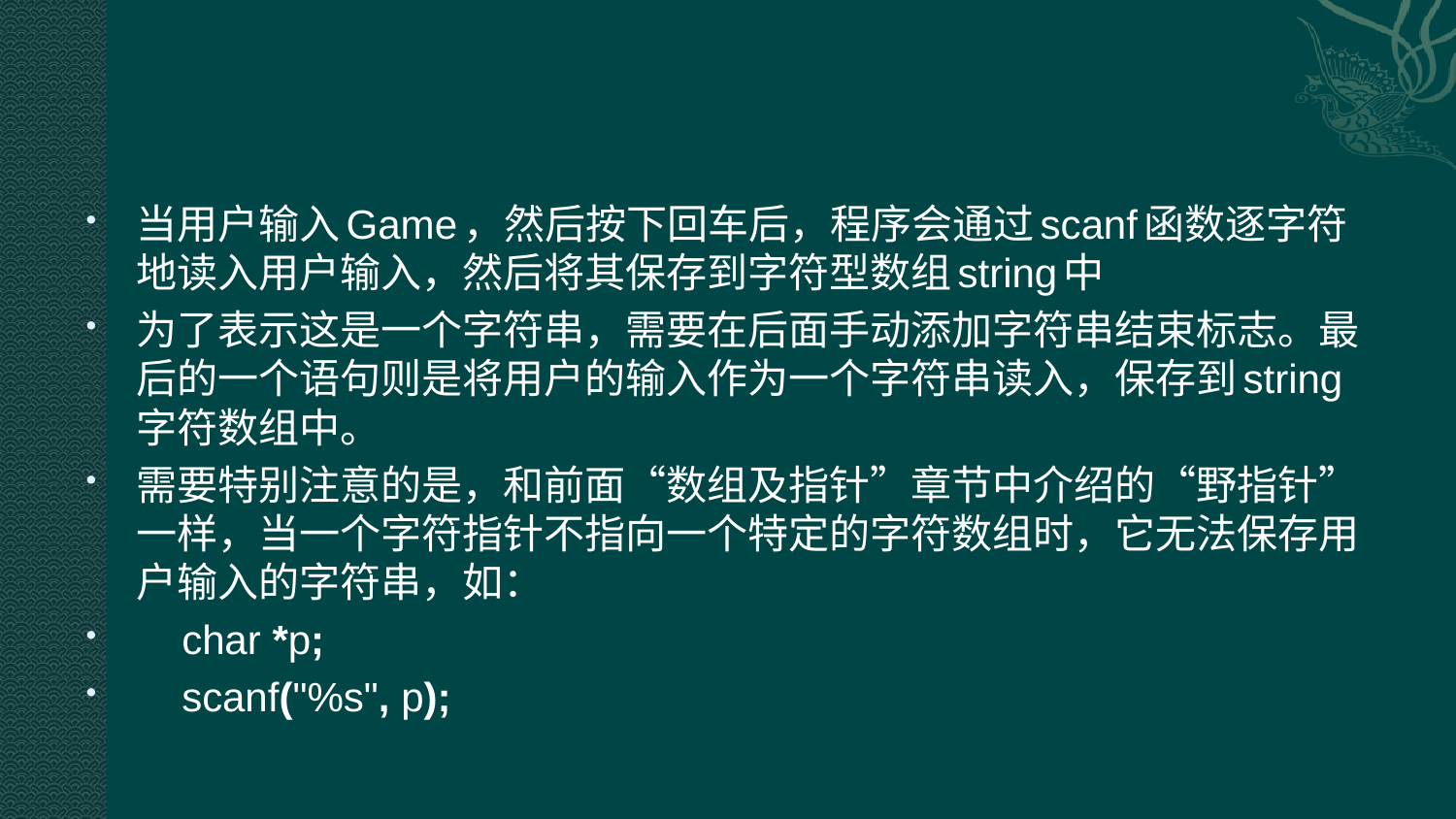

#
当用户输入Game，然后按下回车后，程序会通过scanf函数逐字符地读入用户输入，然后将其保存到字符型数组string中
为了表示这是一个字符串，需要在后面手动添加字符串结束标志。最后的一个语句则是将用户的输入作为一个字符串读入，保存到string字符数组中。
需要特别注意的是，和前面“数组及指针”章节中介绍的“野指针”一样，当一个字符指针不指向一个特定的字符数组时，它无法保存用户输入的字符串，如：
    char *p;
    scanf("%s", p);